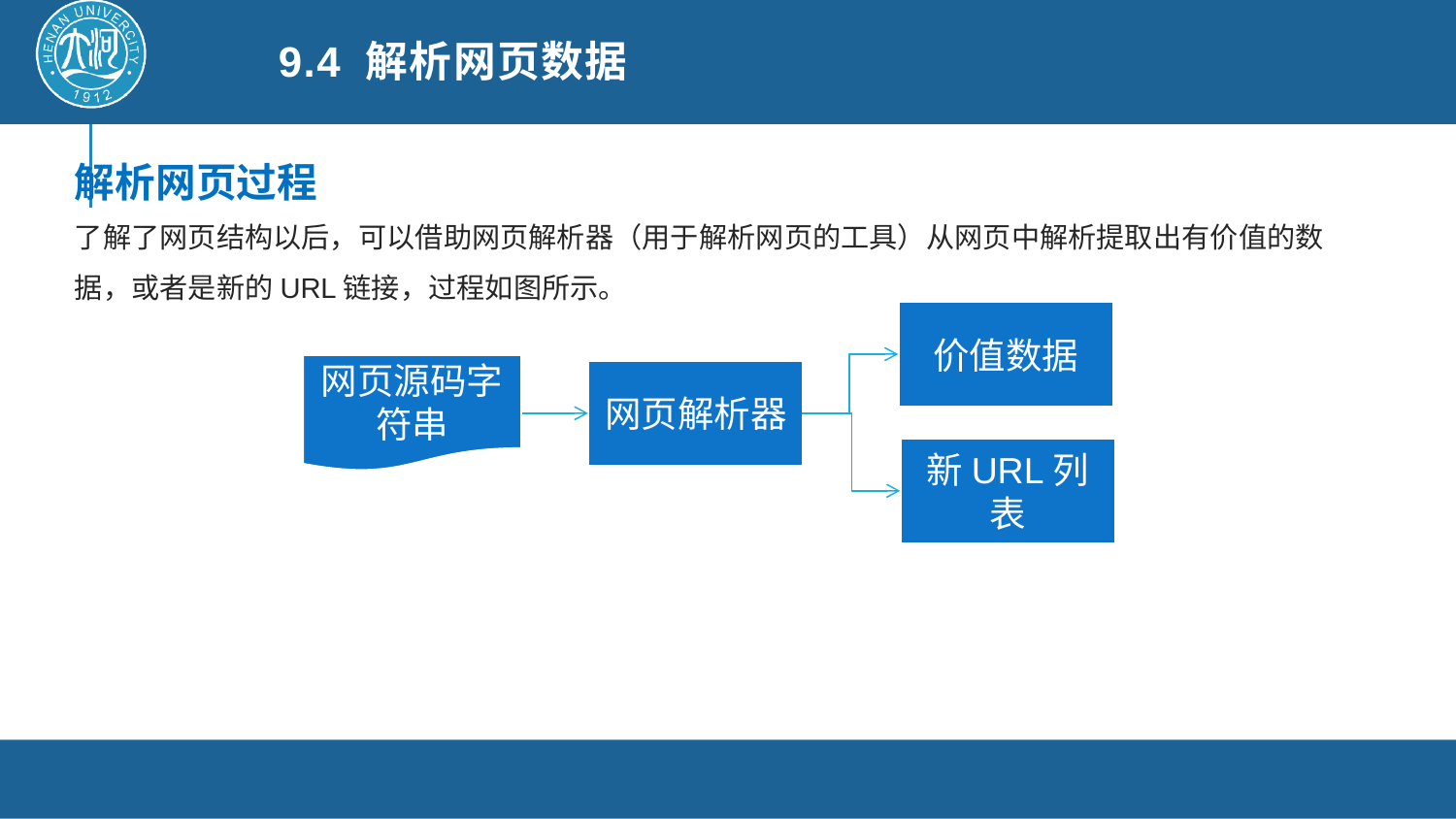

# 9.4 解析网页数据
解析网页过程
了解了网页结构以后，可以借助网页解析器（用于解析网页的工具）从网页中解析提取出有价值的数据，或者是新的URL链接，过程如图所示。
价值数据
网页源码字符串
网页解析器
新URL列表